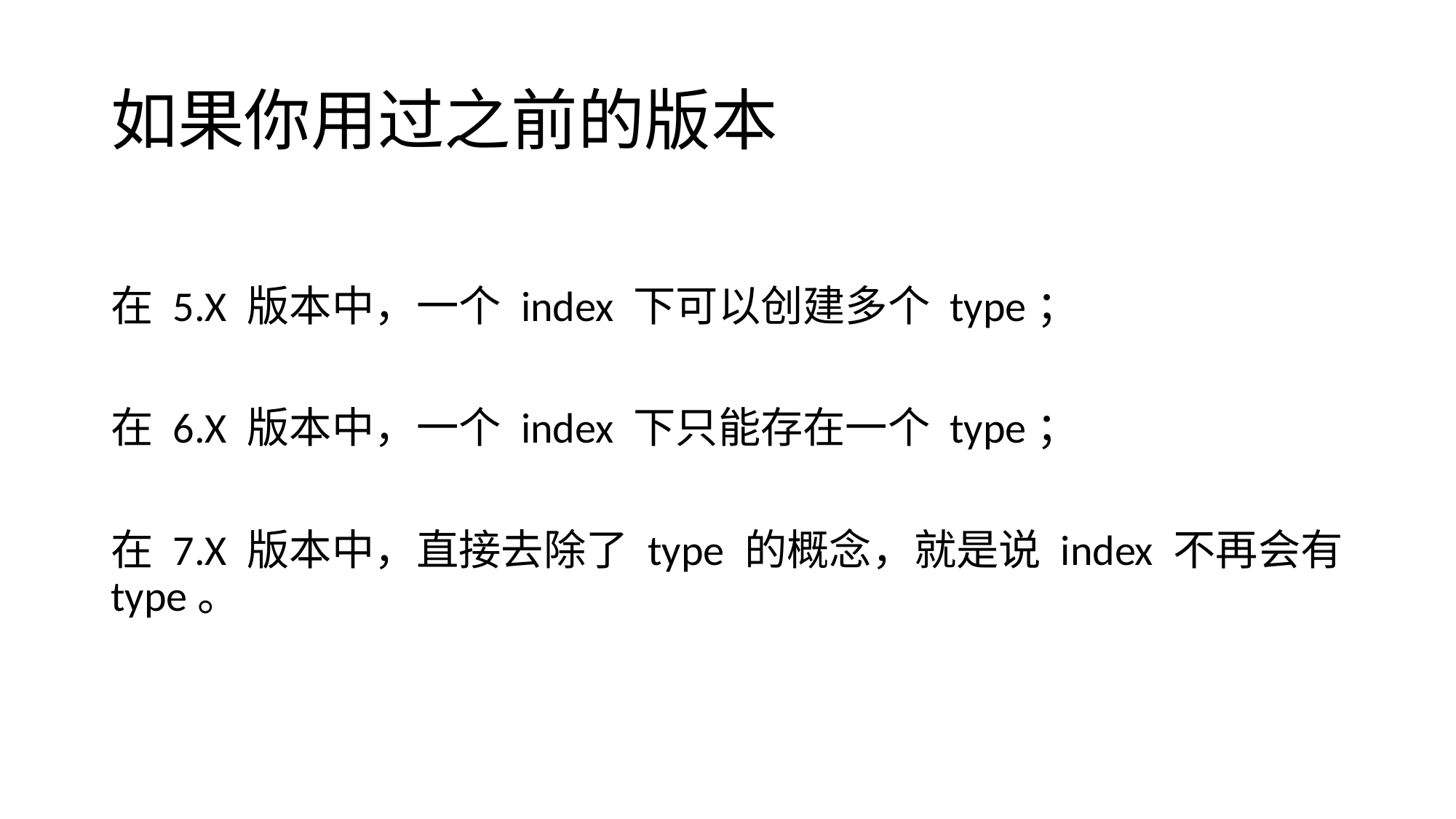

# 如果你用过之前的版本

在 5.X 版本中，一个 index 下可以创建多个 type；

在 6.X 版本中，一个 index 下只能存在一个 type；

在 7.X 版本中，直接去除了 type 的概念，就是说 index 不再会有 type。